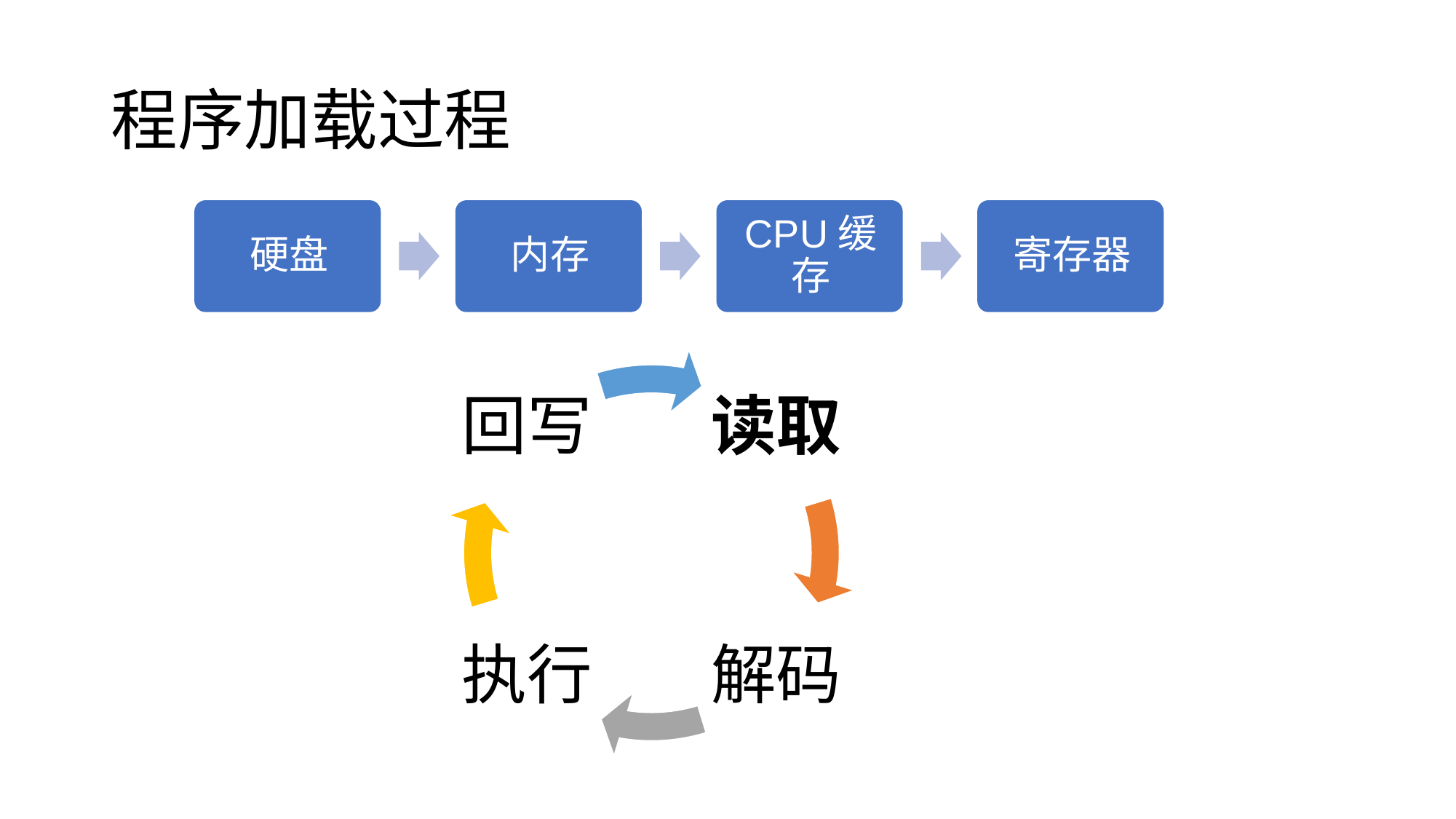

# 程序加载过程
硬盘

内存

CPU缓存

寄存器
读取
解码
执行
回写